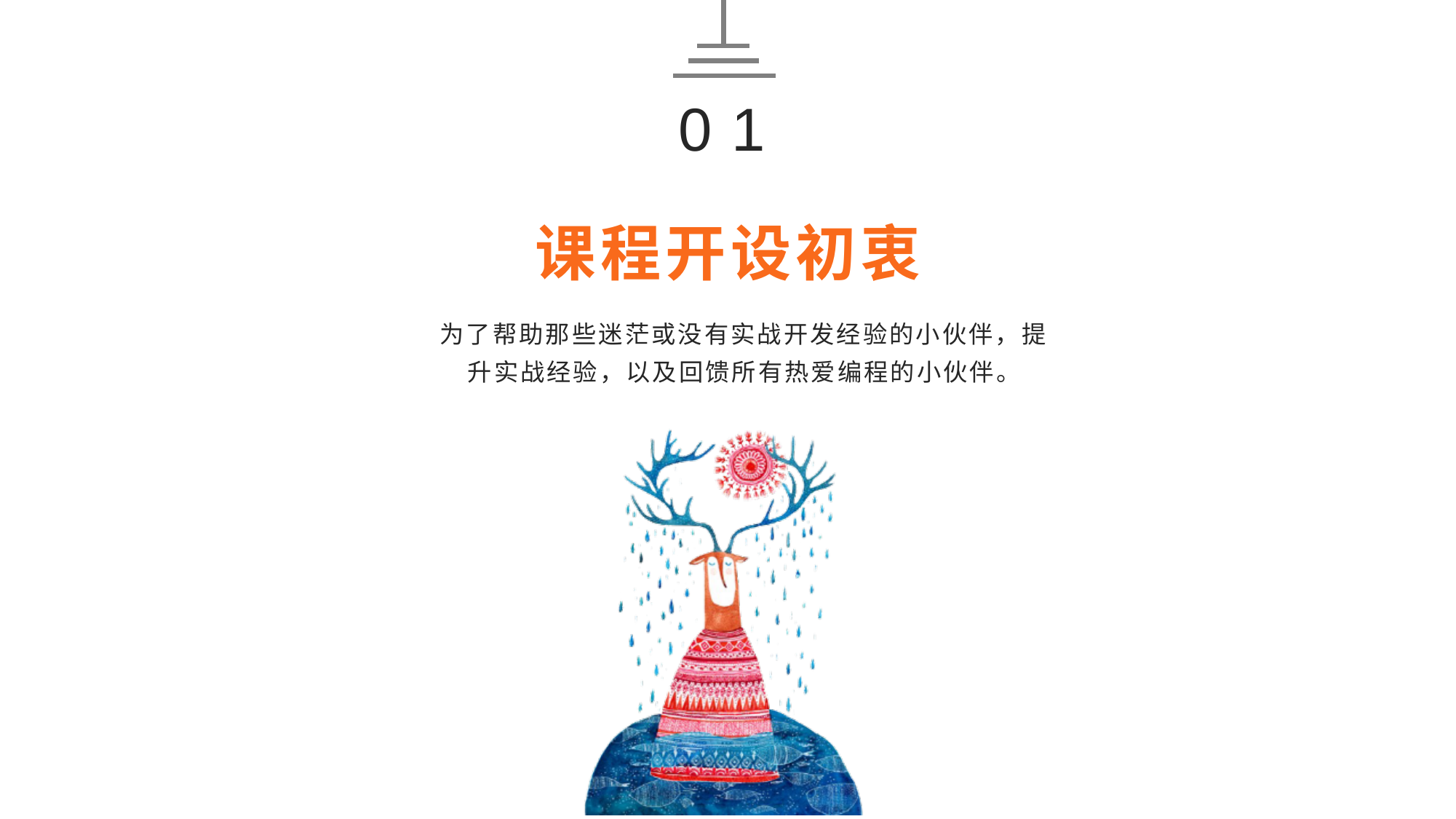

0 1
# 课程开设初衷
为了帮助那些迷茫或没有实战开发经验的小伙伴，提升实战经验，以及回馈所有热爱编程的小伙伴。